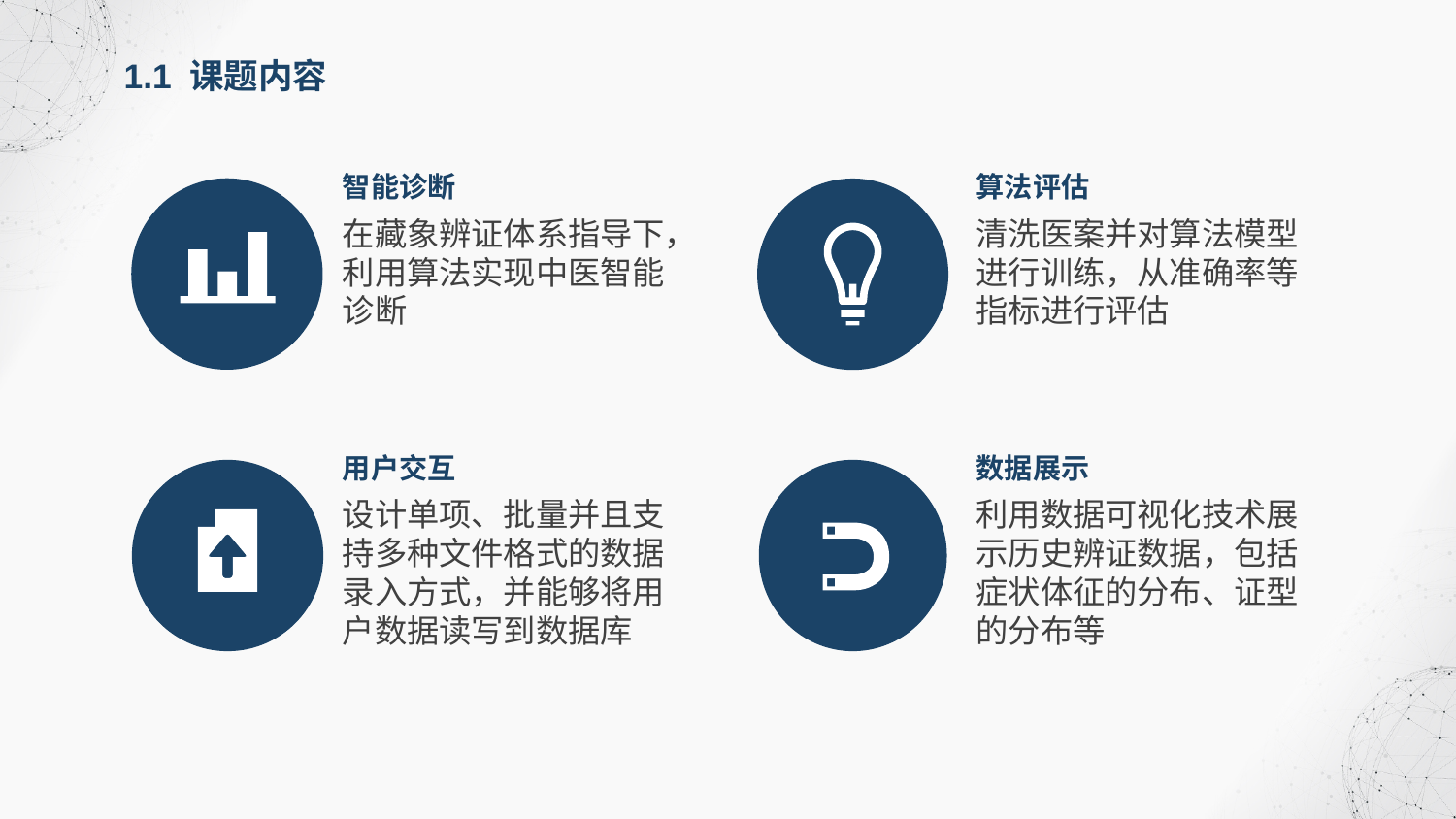

1.1 课题内容
智能诊断
算法评估

在藏象辨证体系指导下，利用算法实现中医智能诊断
清洗医案并对算法模型进行训练，从准确率等指标进行评估
用户交互
数据展示

设计单项、批量并且支持多种文件格式的数据录入方式，并能够将用户数据读写到数据库
利用数据可视化技术展示历史辨证数据，包括症状体征的分布、证型的分布等